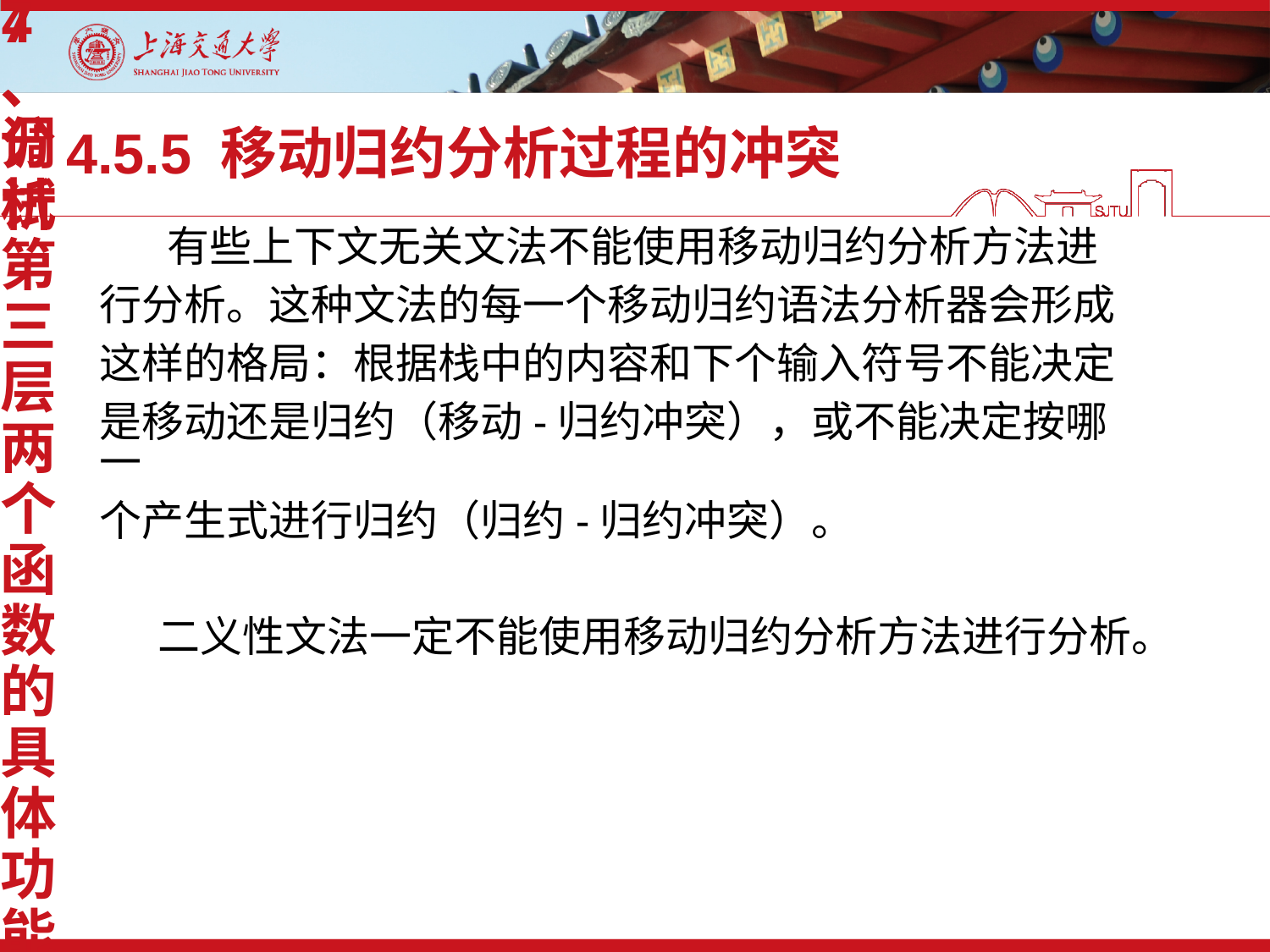

4、分析第三层两个函数的具体功能
7、调试
# 4.5.5 移动归约分析过程的冲突
      有些上下文无关文法不能使用移动归约分析方法进
行分析。这种文法的每一个移动归约语法分析器会形成
这样的格局：根据栈中的内容和下个输入符号不能决定
是移动还是归约（移动-归约冲突），或不能决定按哪一
个产生式进行归约（归约-归约冲突）。

     二义性文法一定不能使用移动归约分析方法进行分析。